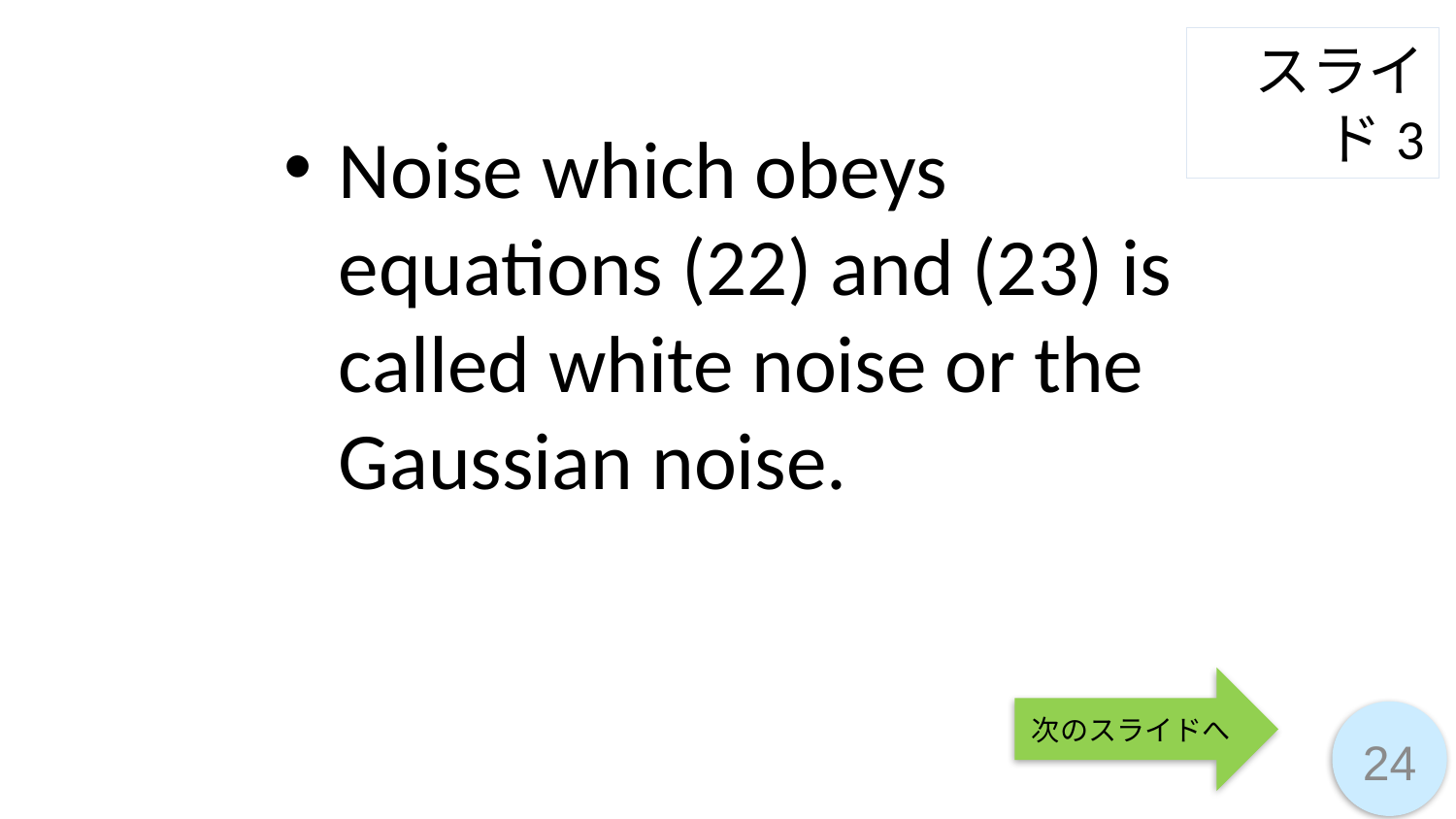

スライド3
Noise which obeys equations (22) and (23) is called white noise or the Gaussian noise.
次のスライドへ
24